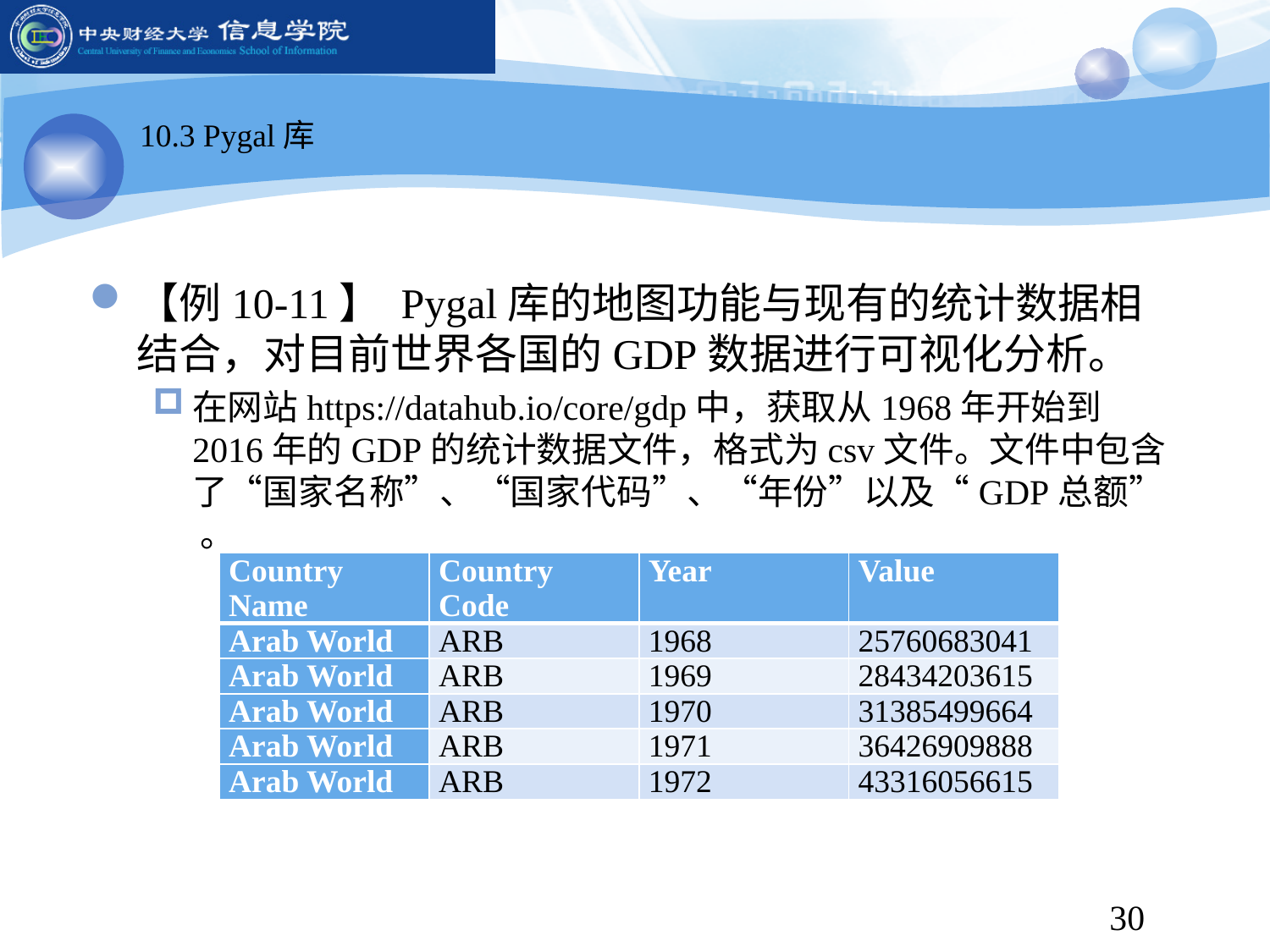

10.3 Pygal库
【例10-11】 Pygal库的地图功能与现有的统计数据相结合，对目前世界各国的GDP数据进行可视化分析。
在网站https://datahub.io/core/gdp中，获取从1968年开始到2016年的GDP的统计数据文件，格式为csv文件。文件中包含了“国家名称”、“国家代码”、“年份”以及“GDP总额” 。
| Country Name | Country Code | Year | Value |
| --- | --- | --- | --- |
| Arab World | ARB | 1968 | 25760683041 |
| Arab World | ARB | 1969 | 28434203615 |
| Arab World | ARB | 1970 | 31385499664 |
| Arab World | ARB | 1971 | 36426909888 |
| Arab World | ARB | 1972 | 43316056615 |